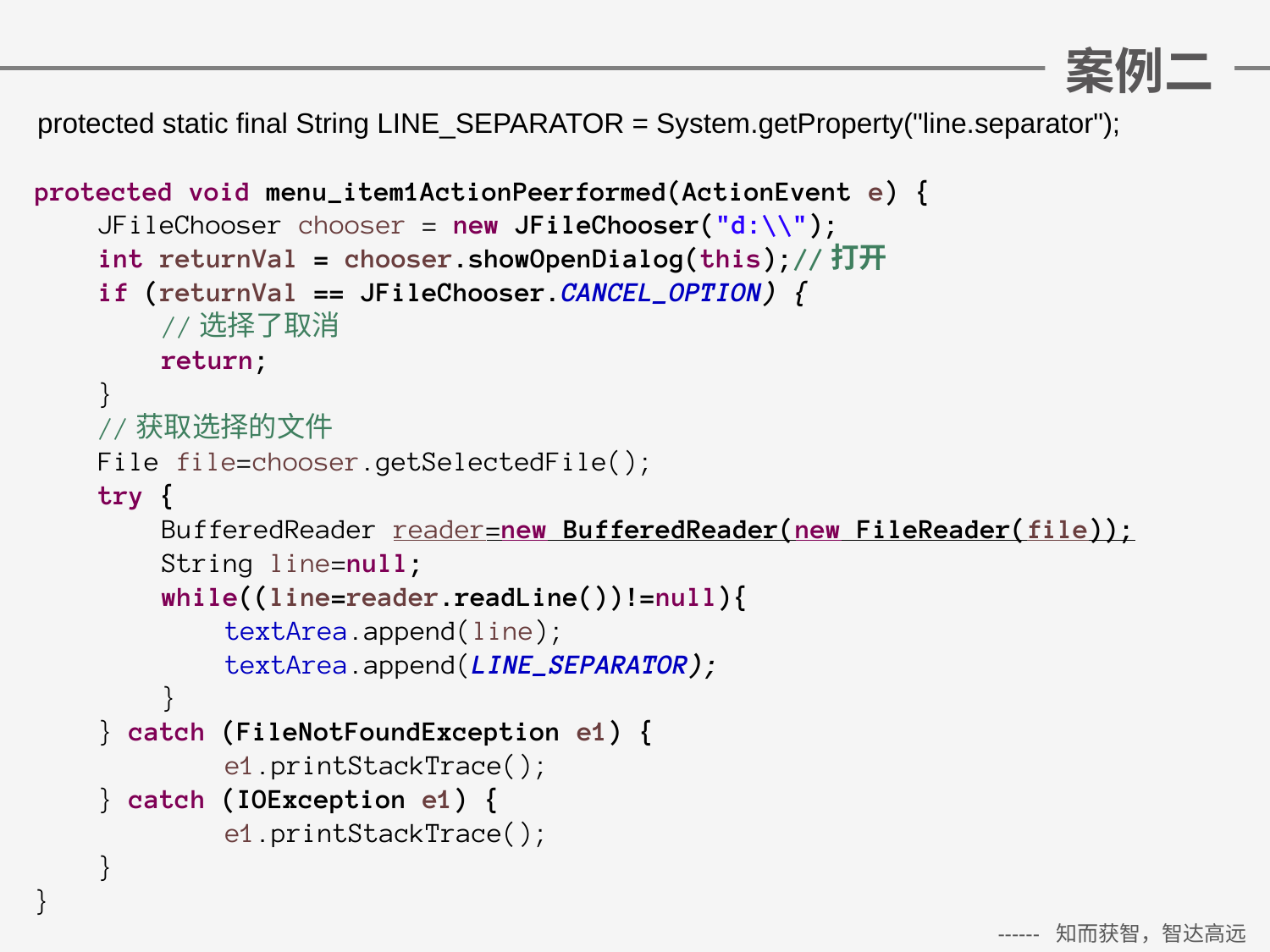

# 案例二
protected static final String LINE_SEPARATOR = System.getProperty("line.separator");
protected void menu_item1ActionPeerformed(ActionEvent e) {
JFileChooser chooser = new JFileChooser("d:\\");
int returnVal = chooser.showOpenDialog(this);//打开
if (returnVal == JFileChooser.CANCEL_OPTION) {
//选择了取消
return;
}
//获取选择的文件
File file=chooser.getSelectedFile();
try {
BufferedReader reader=new BufferedReader(new FileReader(file));
String line=null;
while((line=reader.readLine())!=null){
textArea.append(line);
textArea.append(LINE_SEPARATOR);
}
} catch (FileNotFoundException e1) {
	e1.printStackTrace();
} catch (IOException e1) {
	e1.printStackTrace();
}
}